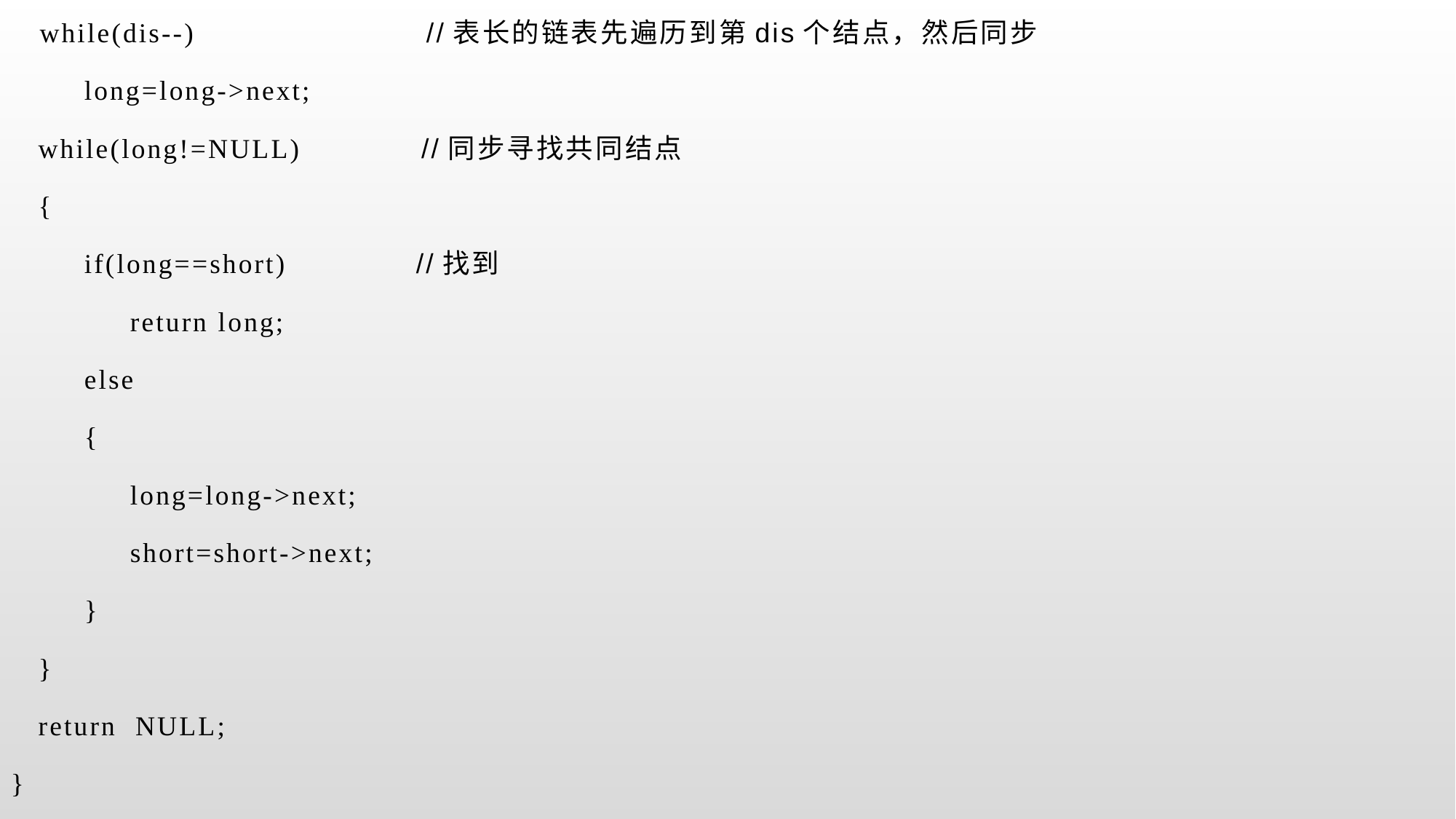

while(dis--)                         //表长的链表先遍历到第dis个结点，然后同步
        long=long->next;
   while(long!=NULL)             //同步寻找共同结点
   {
        if(long==short)              //找到
             return long;
        else
        {
             long=long->next;
             short=short->next;
        }
   }
   return  NULL;
}